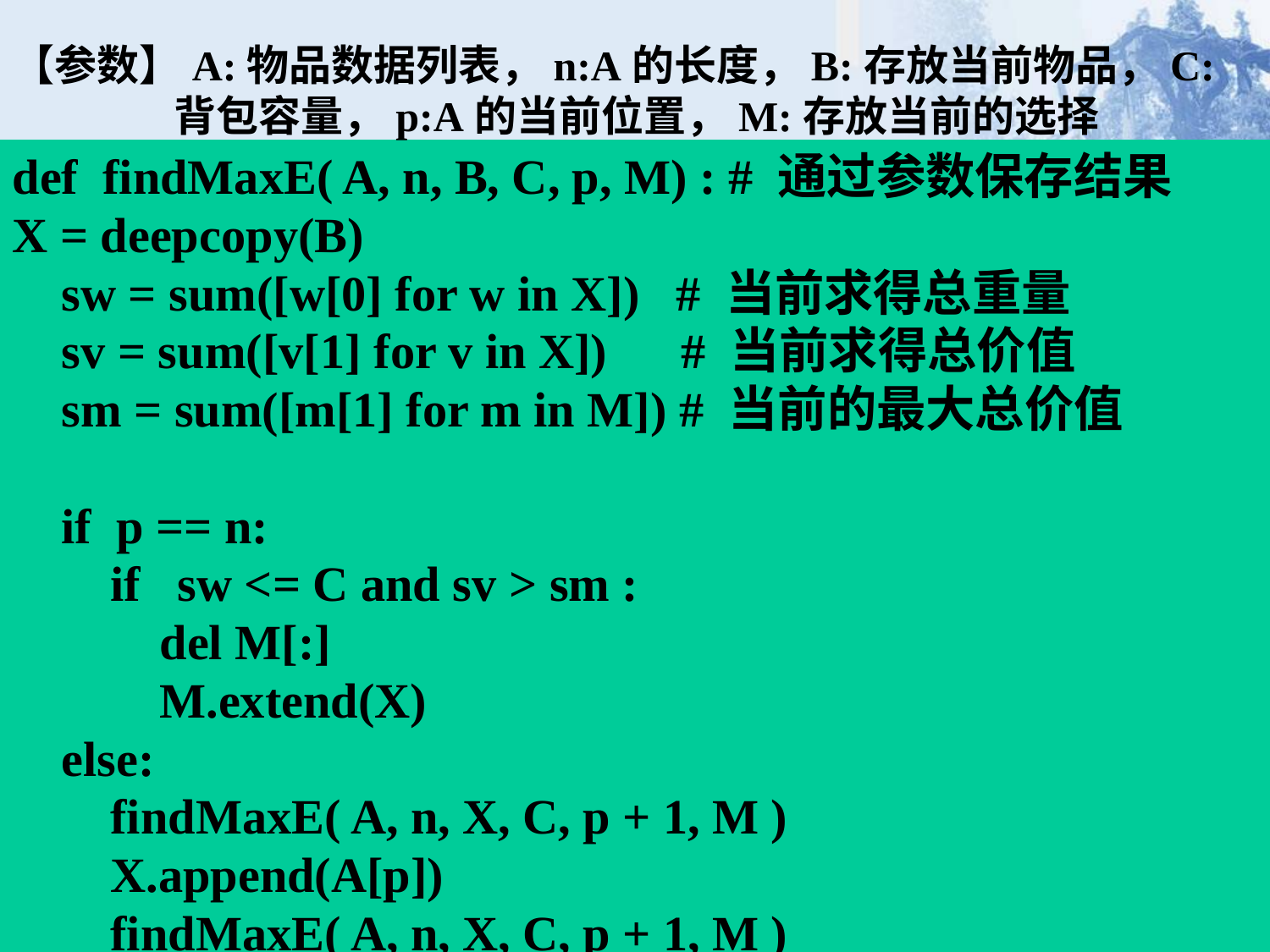

【参数】A:物品数据列表，n:A的长度，B:存放当前物品，C:背包容量，p:A的当前位置，M:存放当前的选择
def  findMaxE( A, n, B, C, p, M) : # 通过参数保存结果
X = deepcopy(B)
    sw = sum([w[0] for w in X])   # 当前求得总重量
    sv = sum([v[1] for v in X])      # 当前求得总价值
    sm = sum([m[1] for m in M]) # 当前的最大总价值
    if  p == n:
        if   sw <= C and sv > sm :
            del M[:]
            M.extend(X)
    else:
        findMaxE( A, n, X, C, p + 1, M )
        X.append(A[p])
        findMaxE( A, n, X, C, p + 1, M )